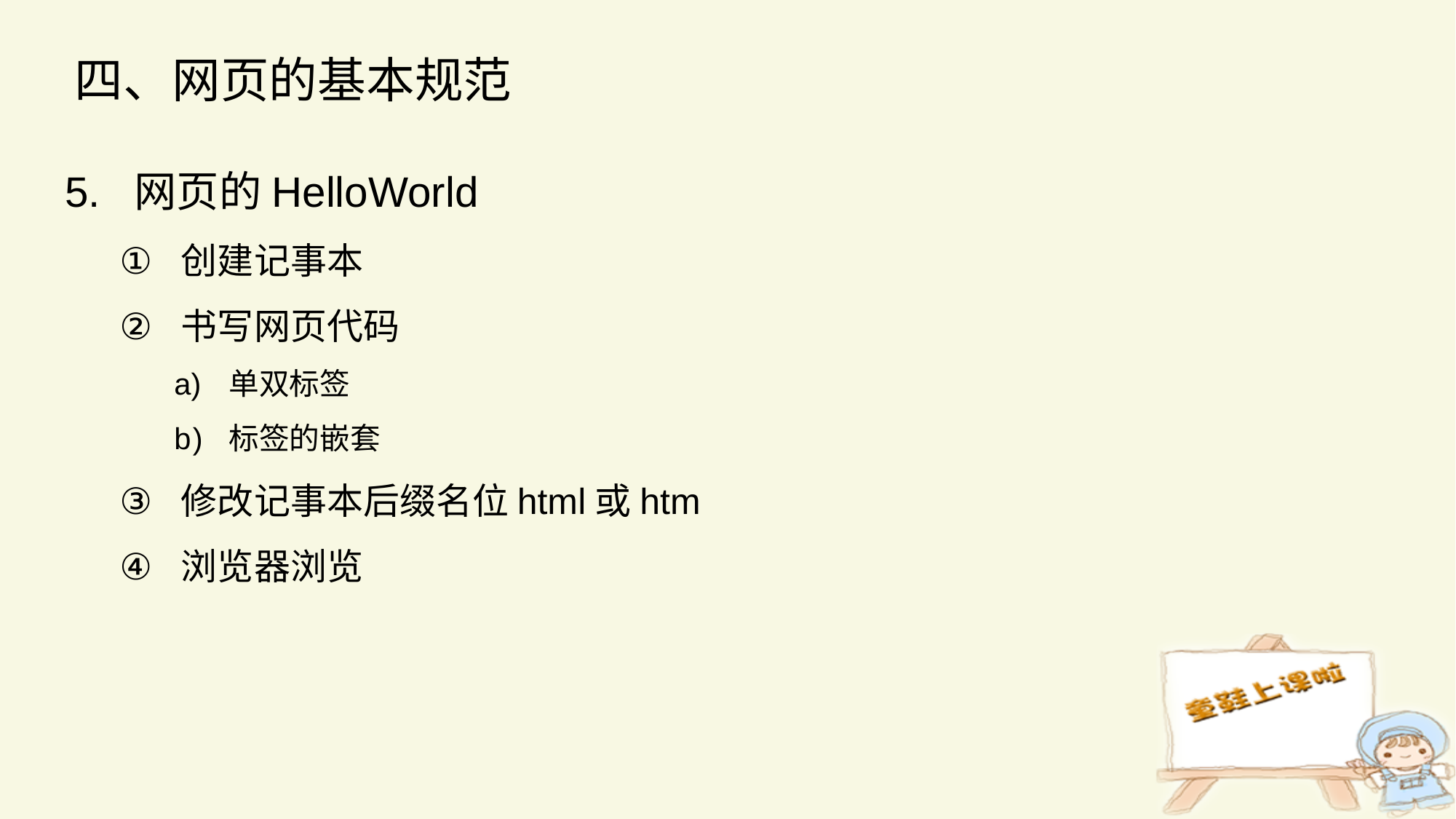

四、网页的基本规范
5.  网页的HelloWorld
创建记事本
书写网页代码
单双标签
标签的嵌套
修改记事本后缀名位html或htm
浏览器浏览